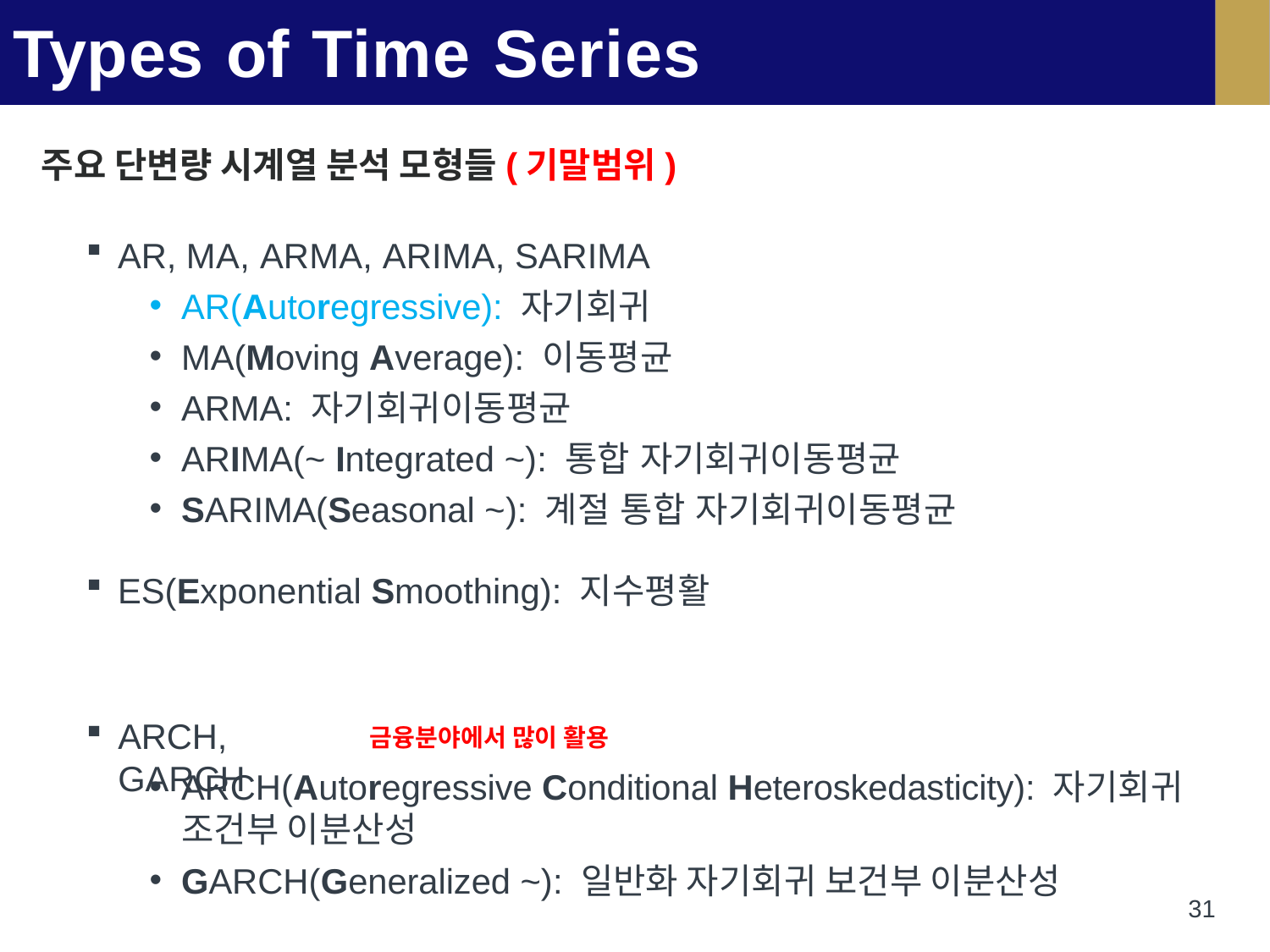

# Types of Time Series Analysis
주요 단변량 시계열 분석 모형들(기말범위)

AR, MA, ARMA, ARIMA, SARIMA
AR(Autoregressive): 자기회귀
MA(Moving Average): 이동평균
ARMA: 자기회귀이동평균
ARIMA(~ Integrated ~): 통합 자기회귀이동평균
SARIMA(Seasonal ~): 계절 통합 자기회귀이동평균

ES(Exponential Smoothing): 지수평활
ARCH, GARCH
금융분야에서 많이 활용
ARCH(Autoregressive Conditional Heteroskedasticity): 자기회귀  조건부 이분산성
GARCH(Generalized ~): 일반화 자기회귀 보건부 이분산성
31